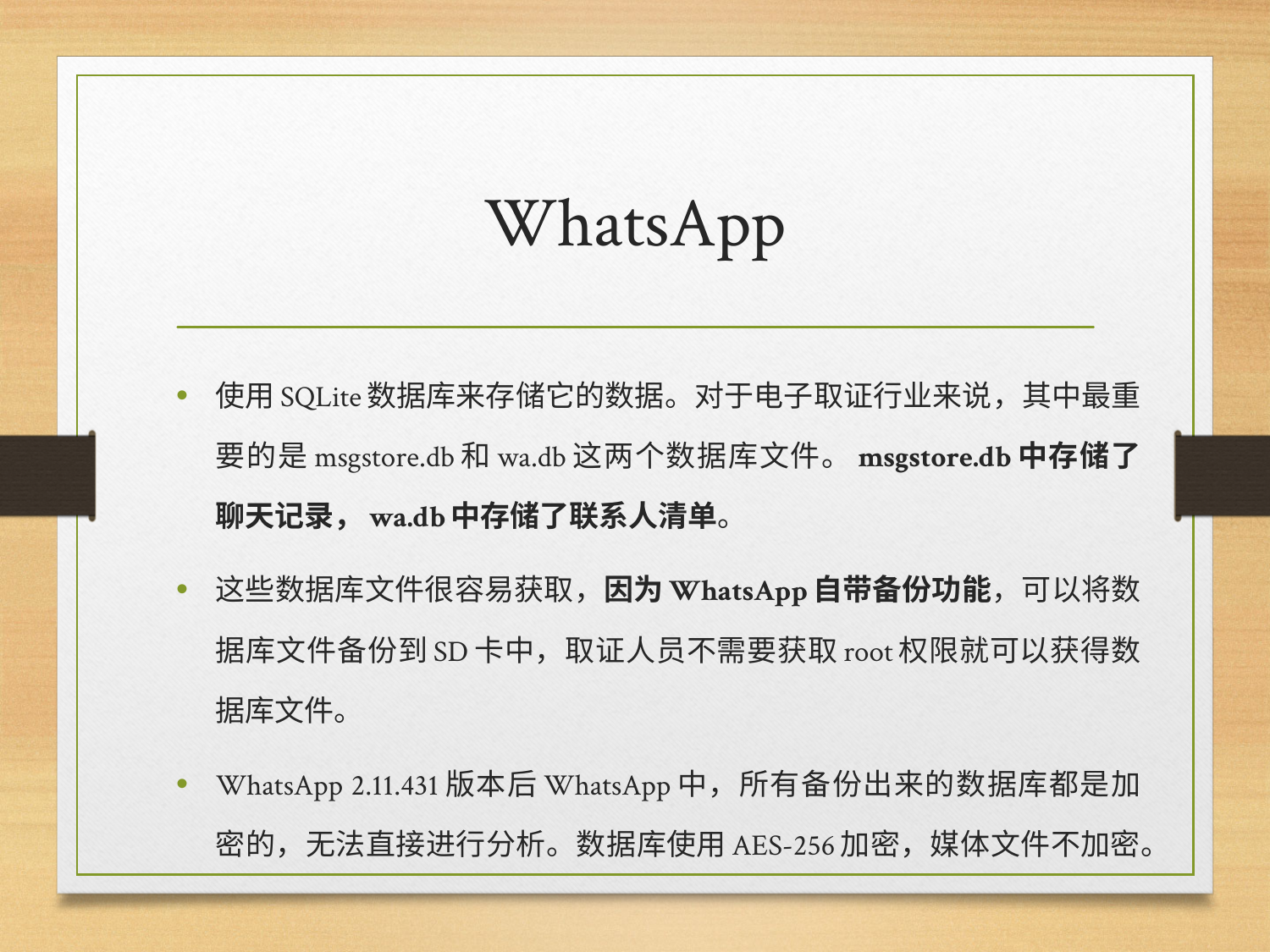

# WhatsApp
使用SQLite数据库来存储它的数据。对于电子取证行业来说，其中最重要的是msgstore.db和wa.db这两个数据库文件。msgstore.db中存储了聊天记录，wa.db中存储了联系人清单。
这些数据库文件很容易获取，因为WhatsApp自带备份功能，可以将数据库文件备份到SD卡中，取证人员不需要获取root权限就可以获得数据库文件。
WhatsApp 2.11.431版本后WhatsApp中，所有备份出来的数据库都是加密的，无法直接进行分析。数据库使用AES-256加密，媒体文件不加密。